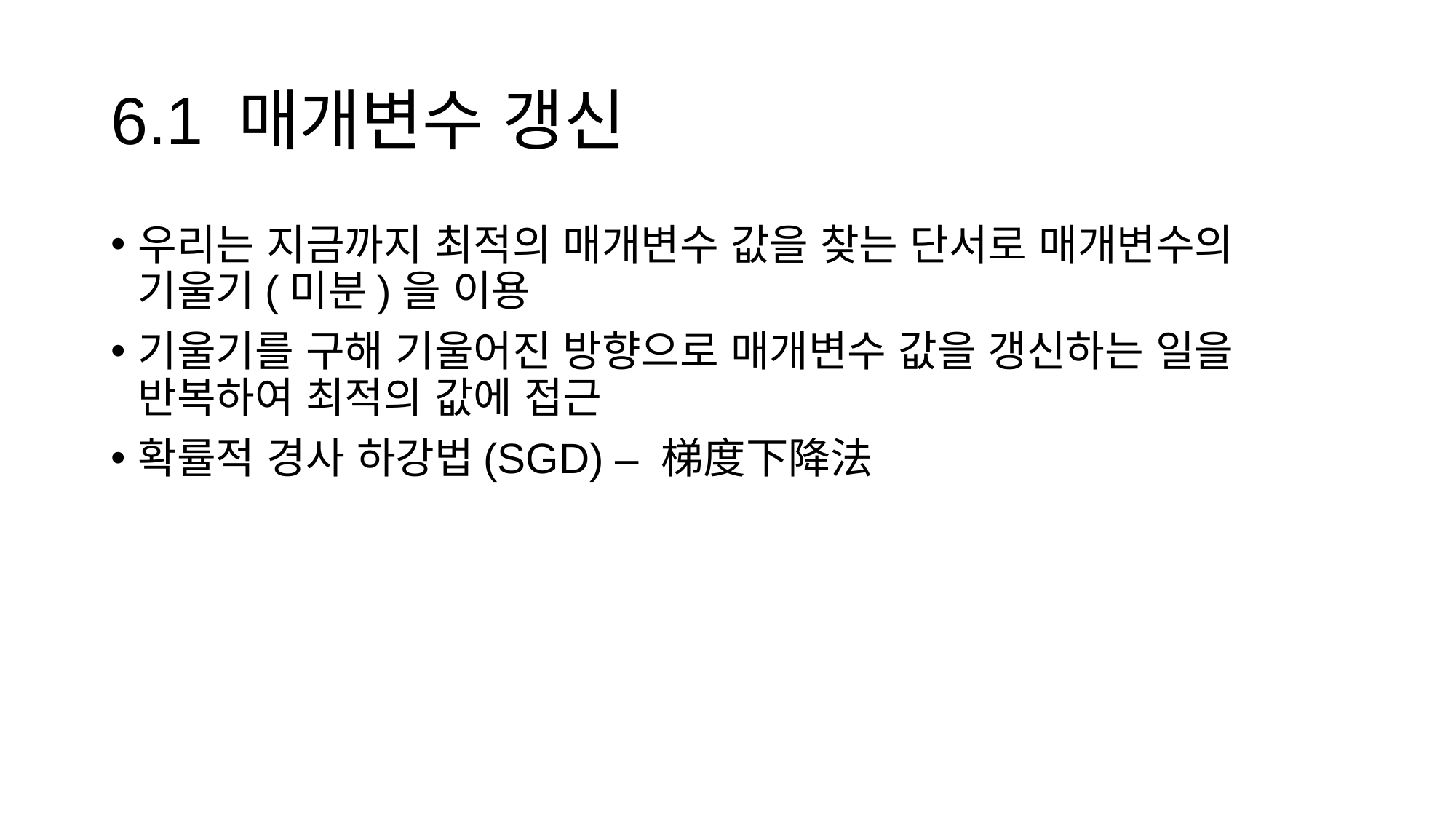

# 6.1 매개변수 갱신
우리는 지금까지 최적의 매개변수 값을 찾는 단서로 매개변수의 기울기(미분)을 이용
기울기를 구해 기울어진 방향으로 매개변수 값을 갱신하는 일을 반복하여 최적의 값에 접근
확률적 경사 하강법(SGD) – 梯度下降法